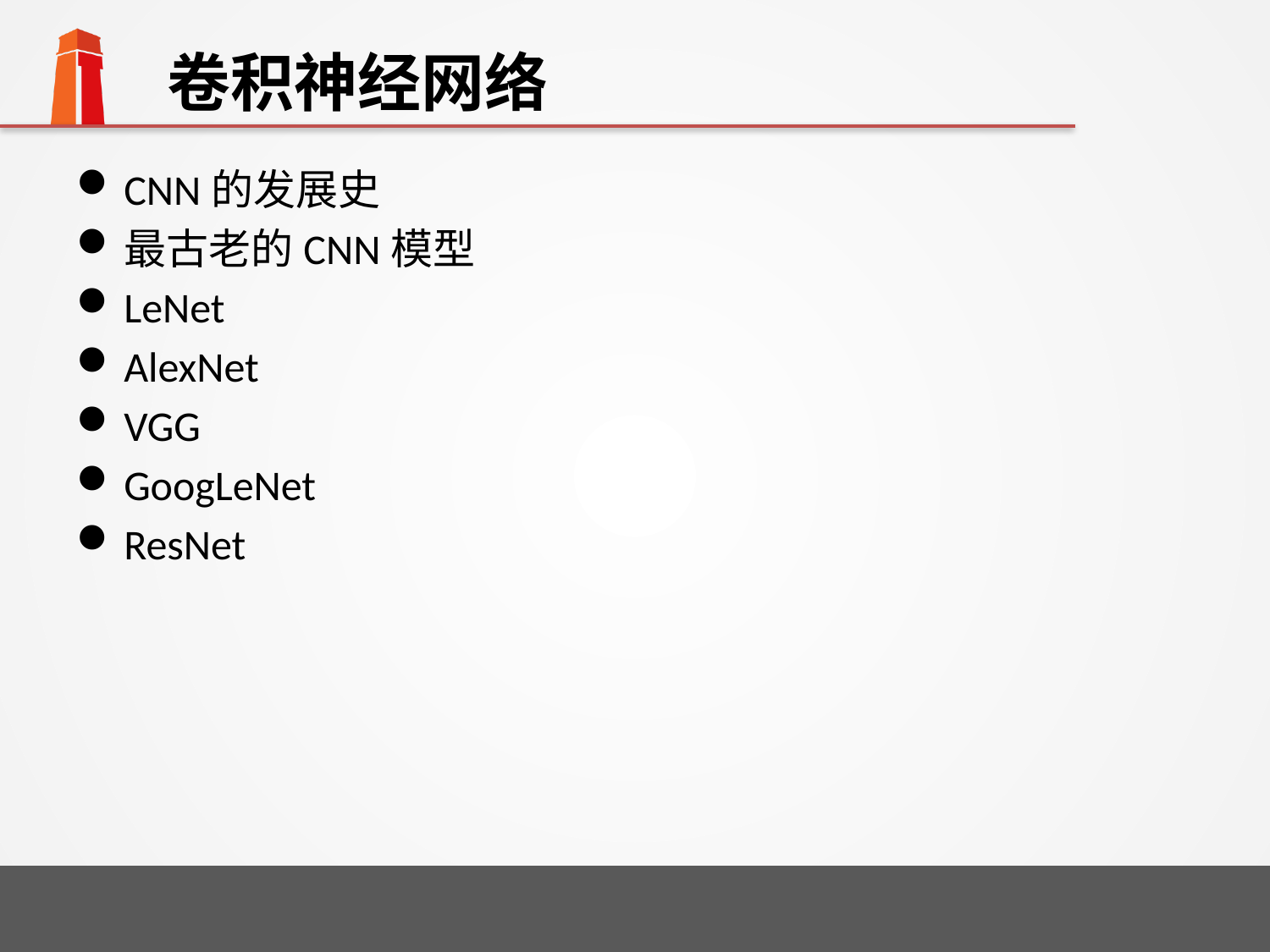

# 卷积神经网络
CNN的发展史
最古老的CNN模型
LeNet
AlexNet
VGG
GoogLeNet
ResNet